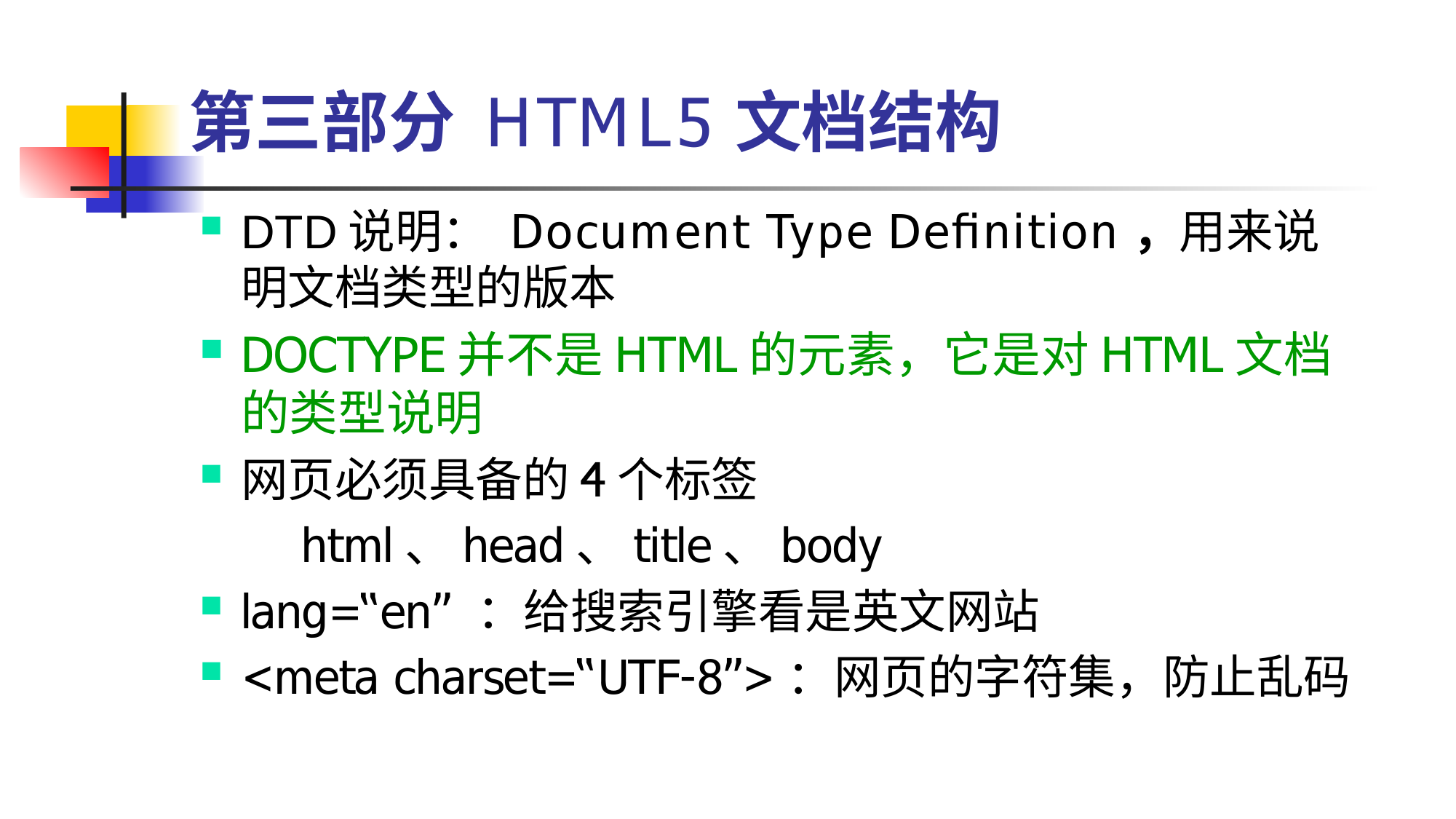

# 第三部分 HTML5文档结构
DTD说明： Document Type Definition，用来说明文档类型的版本
DOCTYPE并不是HTML的元素，它是对HTML文档的类型说明
网页必须具备的4个标签
       html、head、title、body
lang=“en” ：给搜索引擎看是英文网站
<meta charset=“UTF-8”>：网页的字符集，防止乱码